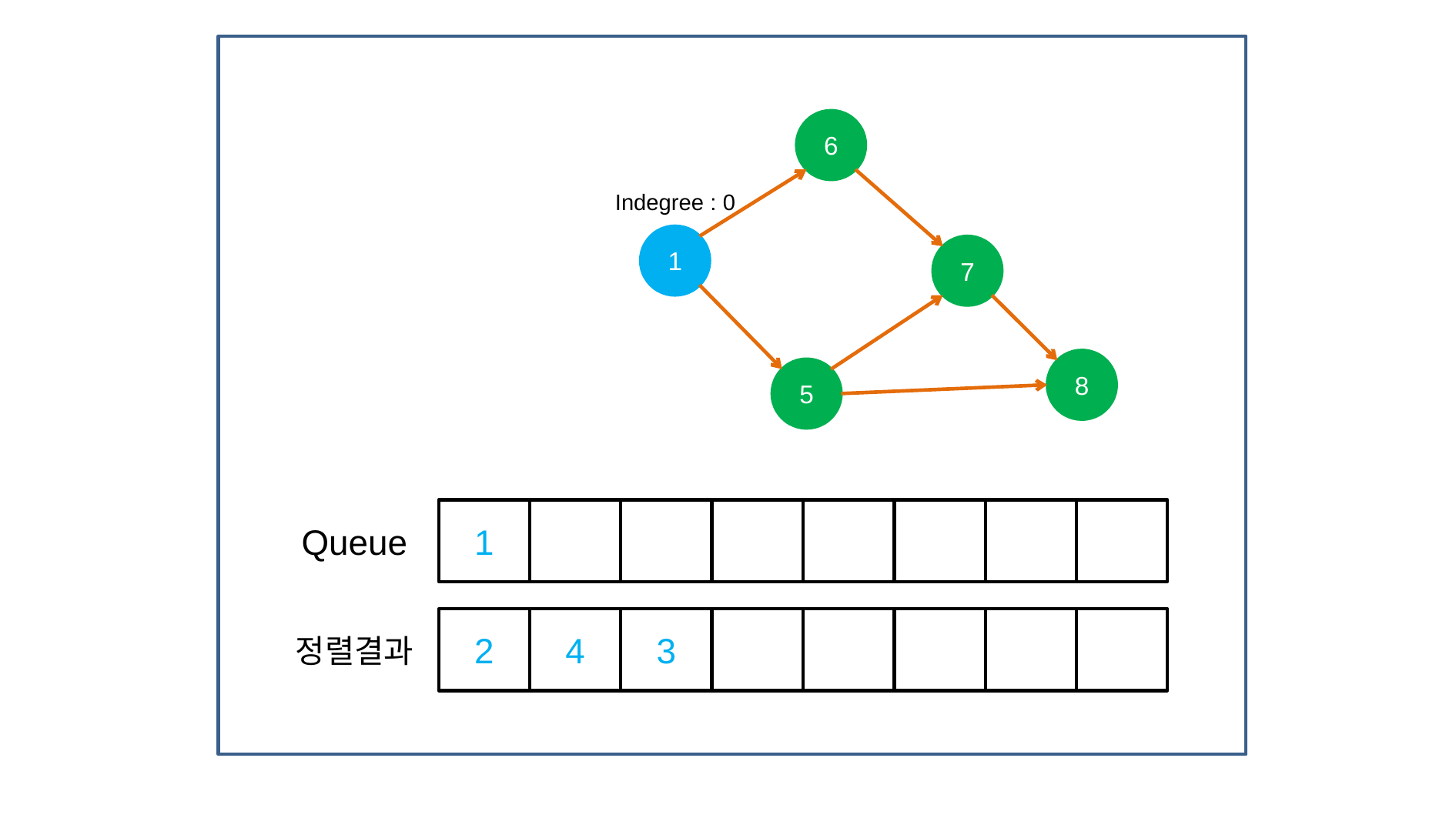

6
Indegree : 0
1
7
8
5
1

Queue
2
4
3

정렬결과